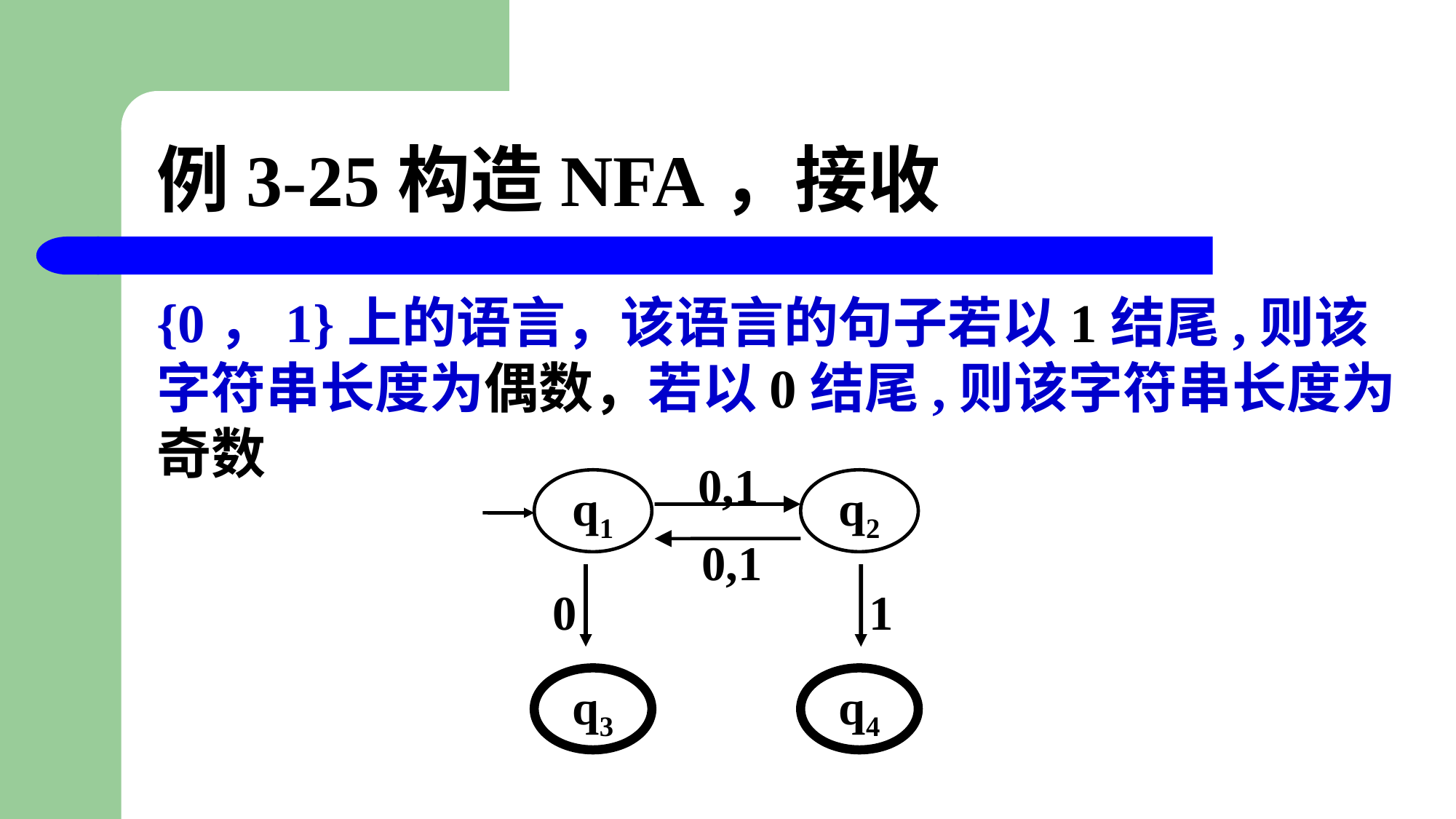

# 例3-25构造NFA，接收
{0，1}上的语言，该语言的句子若以1结尾,则该字符串长度为偶数，若以0结尾,则该字符串长度为奇数
0,1
q1
q2

0,1

0
1
q3
q4